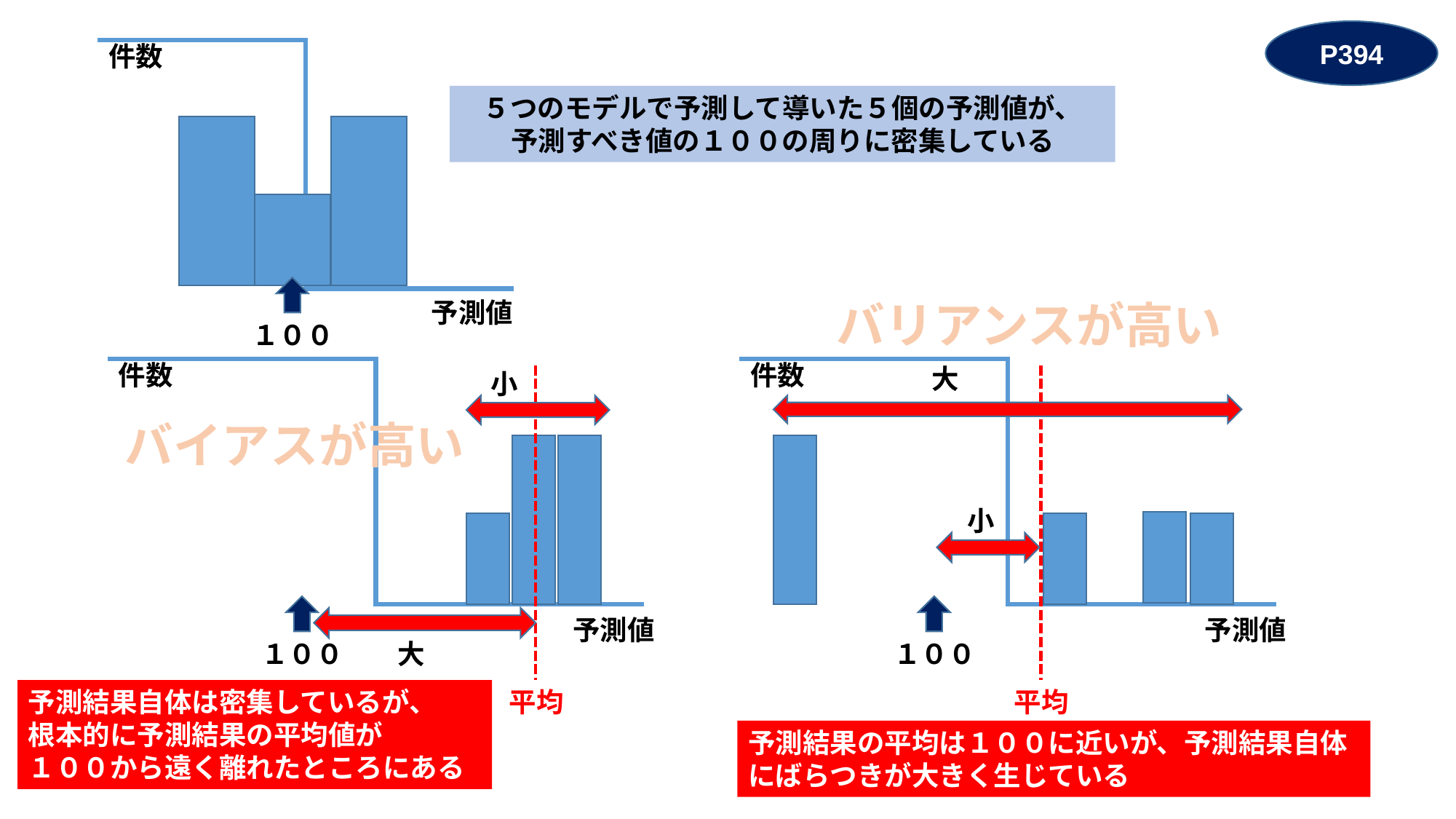

P394
件数
５つのモデルで予測して導いた５個の予測値が、
予測すべき値の１００の周りに密集している

バリアンスが高い
予測値
１００
件数
件数
大
小

バイアスが高い

小

予測値
予測値

大
１００
１００
予測結果自体は密集しているが、
根本的に予測結果の平均値が
１００から遠く離れたところにある
平均
平均
予測結果の平均は１００に近いが、予測結果自体にばらつきが大きく生じている